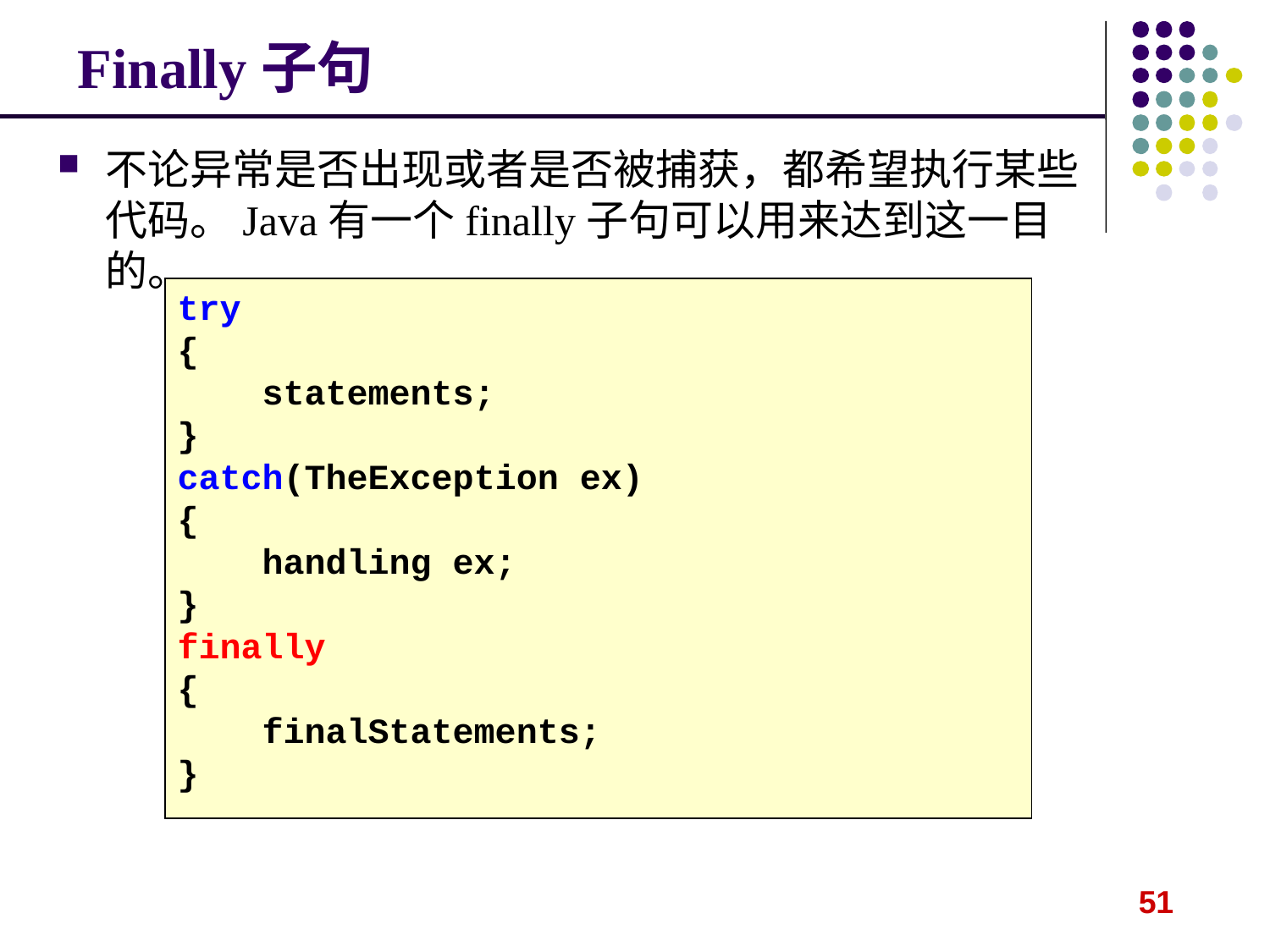

Finally子句
不论异常是否出现或者是否被捕获，都希望执行某些代码。Java有一个finally子句可以用来达到这一目的。
try
{
    statements;
}
catch(TheException ex)
{
    handling ex;
}
finally
{
    finalStatements;
}